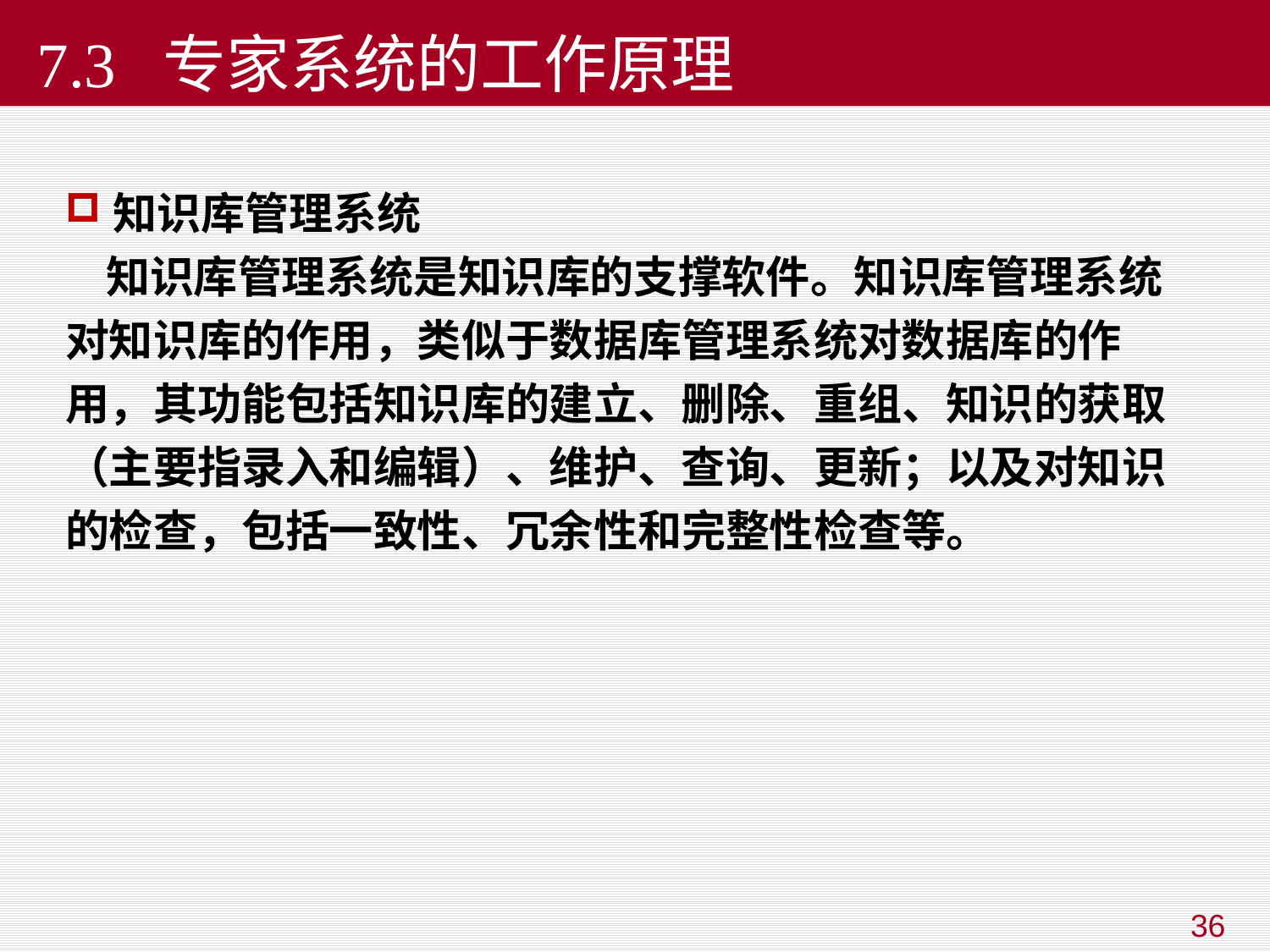

7.3  专家系统的工作原理

知识库管理系统
   知识库管理系统是知识库的支撑软件。知识库管理系统对知识库的作用，类似于数据库管理系统对数据库的作用，其功能包括知识库的建立、删除、重组、知识的获取（主要指录入和编辑）、维护、查询、更新；以及对知识的检查，包括一致性、冗余性和完整性检查等。

36